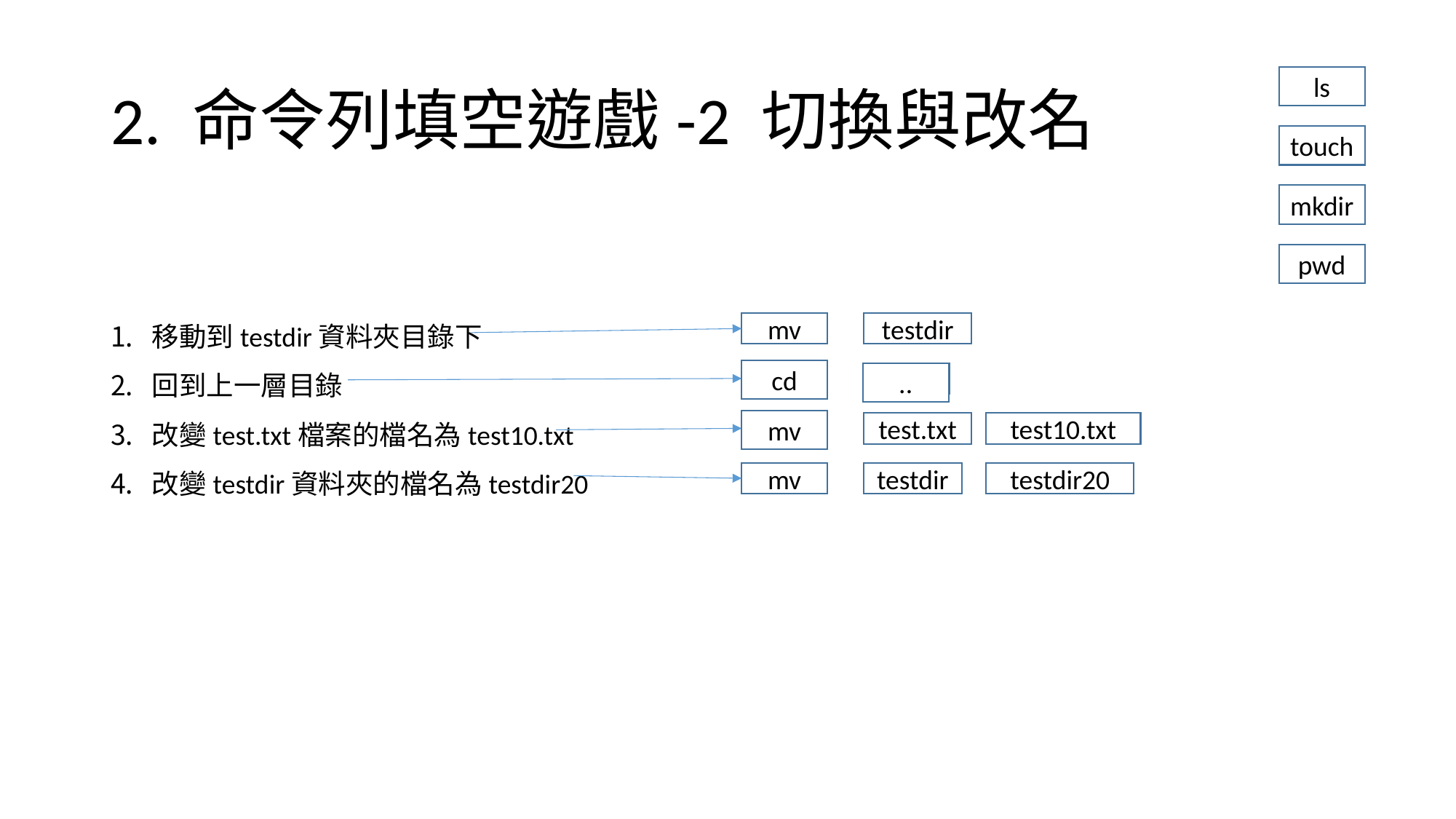

# 2. 命令列填空遊戲-2 切換與改名
ls
touch
mkdir
pwd
移動到testdir資料夾目錄下
回到上一層目錄
改變test.txt檔案的檔名為test10.txt
改變testdir資料夾的檔名為testdir20
mv
testdir
cd

..

mv
test10.txt

test.txt
mv
testdir
testdir20